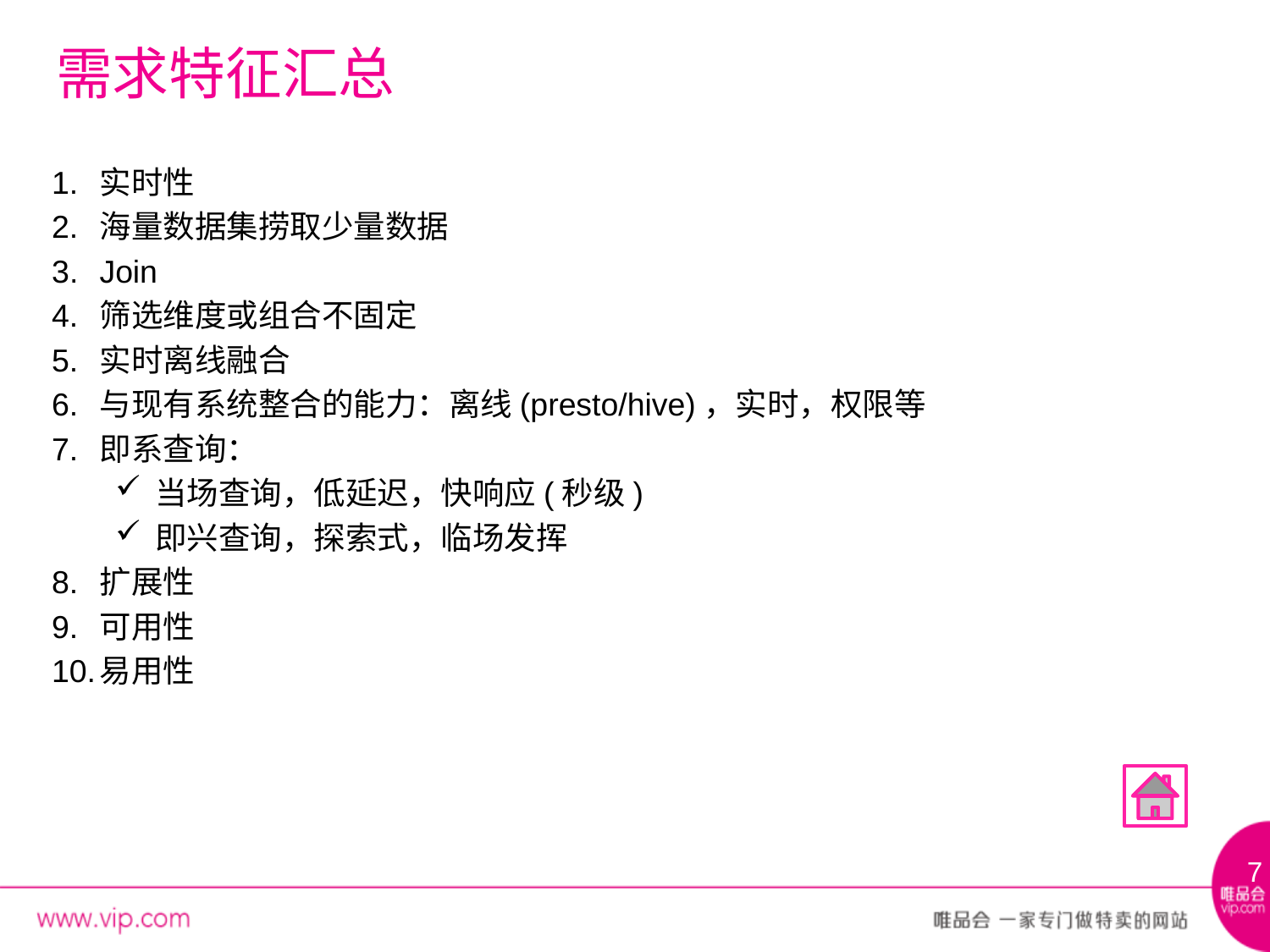

# 需求特征汇总
实时性
海量数据集捞取少量数据
Join
筛选维度或组合不固定
实时离线融合
与现有系统整合的能力：离线(presto/hive)，实时，权限等
即系查询：
当场查询，低延迟，快响应(秒级)
即兴查询，探索式，临场发挥
扩展性
可用性
易用性